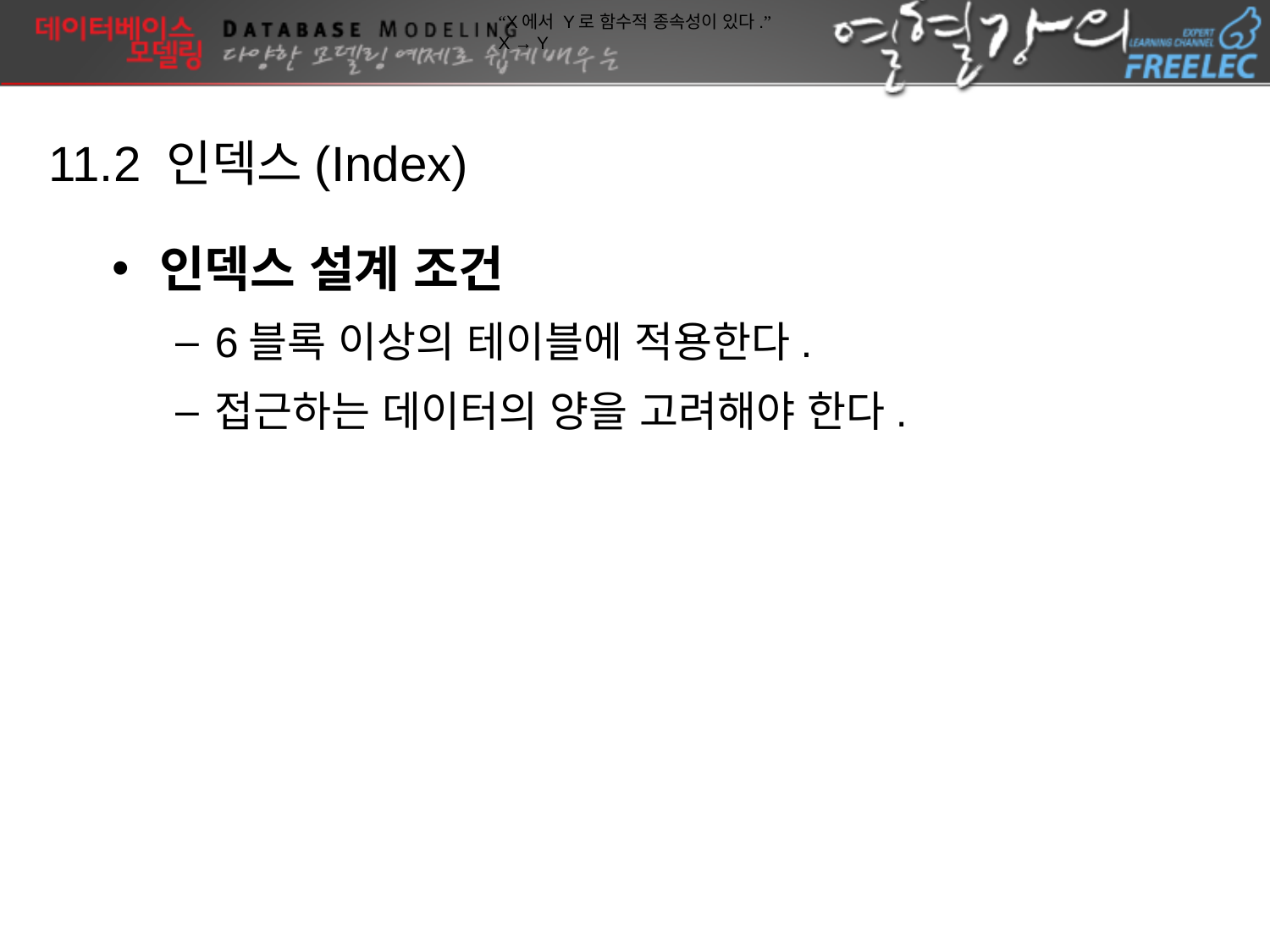

“X에서 Y로 함수적 종속성이 있다.”
X → Y
11.2 인덱스(Index)
인덱스 설계 조건
6블록 이상의 테이블에 적용한다.
접근하는 데이터의 양을 고려해야 한다.